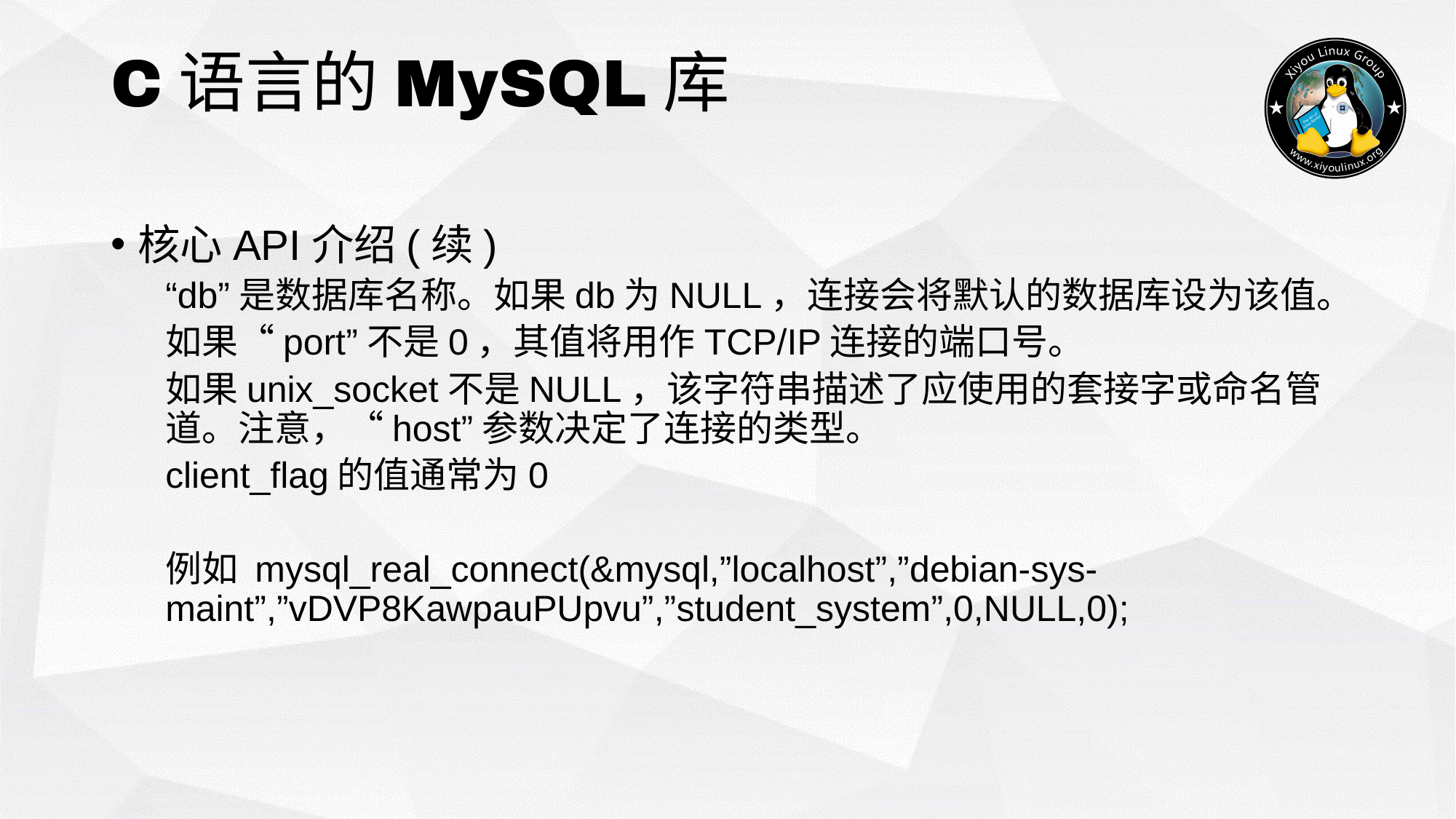

# C语言的MySQL库
核心API介绍(续)
“db”是数据库名称。如果db为NULL，连接会将默认的数据库设为该值。
如果“port”不是0，其值将用作TCP/IP连接的端口号。
如果unix_socket不是NULL，该字符串描述了应使用的套接字或命名管道。注意，“host”参数决定了连接的类型。
client_flag的值通常为0

例如 mysql_real_connect(&mysql,”localhost”,”debian-sys-maint”,”vDVP8KawpauPUpvu”,”student_system”,0,NULL,0);